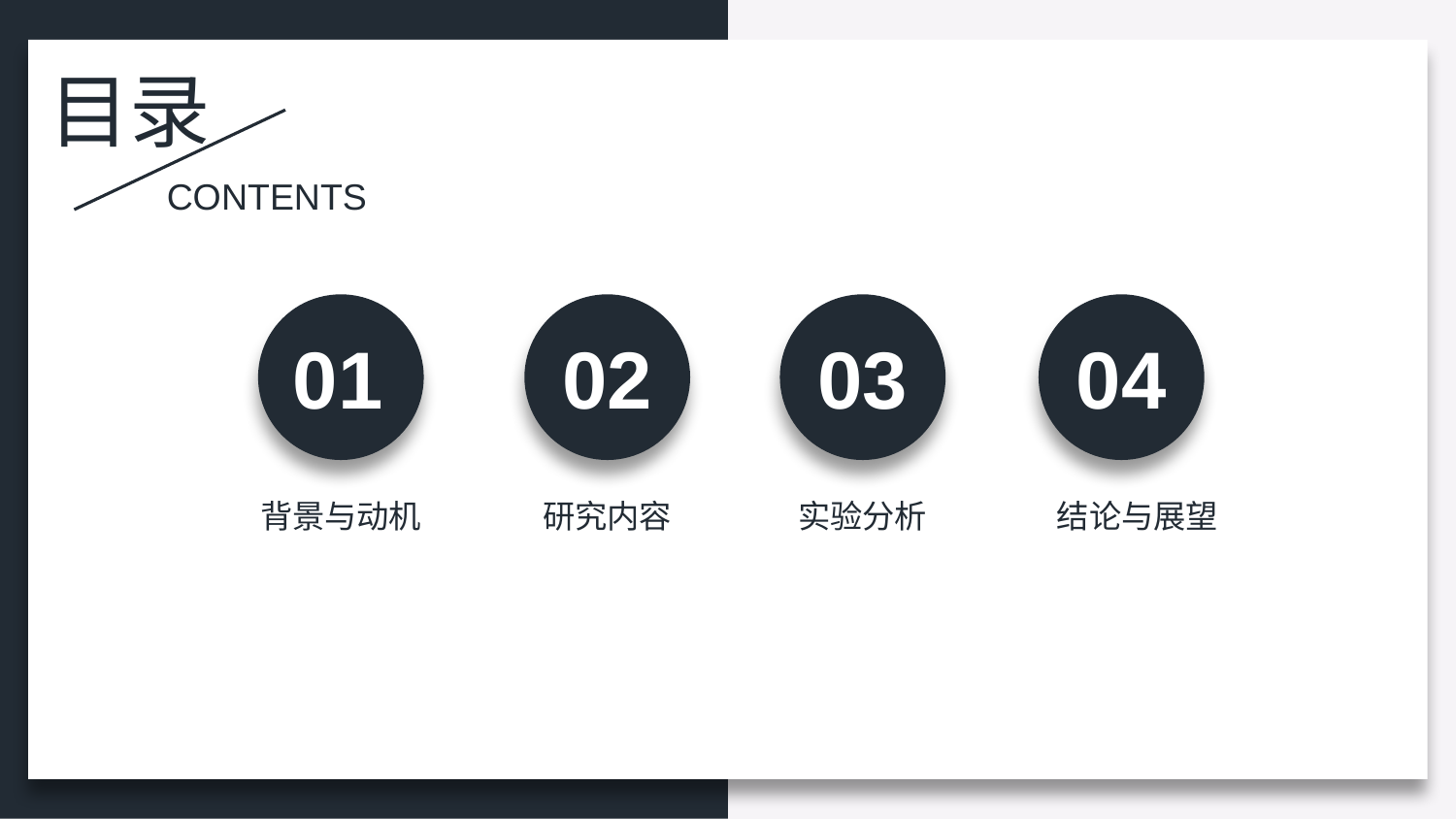

目录
CONTENTS

01
02
04
03
背景与动机
研究内容
实验分析
结论与展望